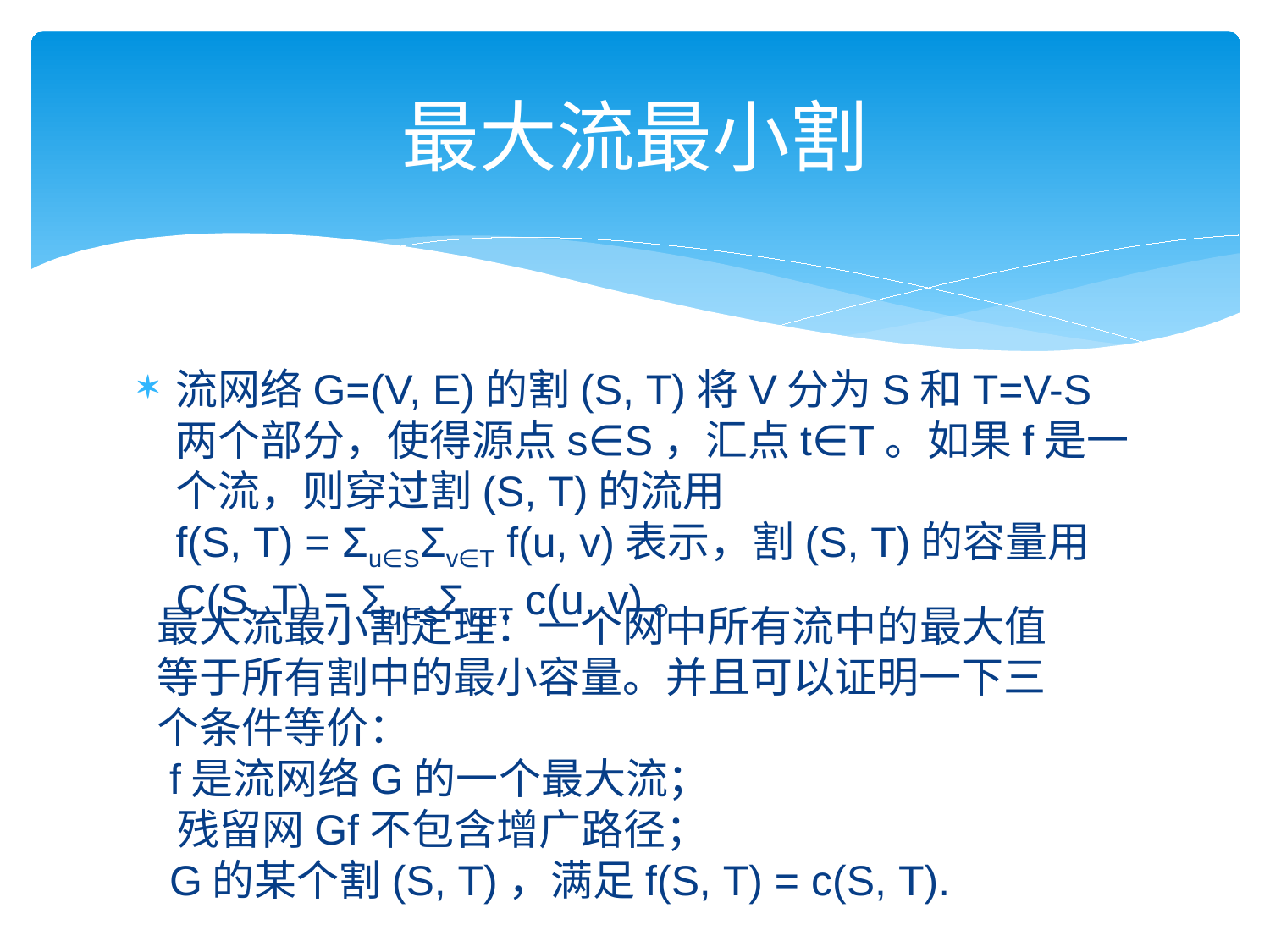

# 最大流最小割
流网络G=(V, E)的割(S, T)将V分为S和T=V-S两个部分，使得源点s∈S，汇点t∈T。如果f是一个流，则穿过割(S, T)的流用f(S, T) = Σu∈SΣv∈T f(u, v)表示，割(S, T)的容量用C(S, T) = Σu∈SΣv∈T c(u, v)。
最大流最小割定理：一个网中所有流中的最大值等于所有割中的最小容量。并且可以证明一下三个条件等价：
 f是流网络G的一个最大流；
 残留网Gf不包含增广路径；
 G的某个割(S, T)，满足f(S, T) = c(S, T).